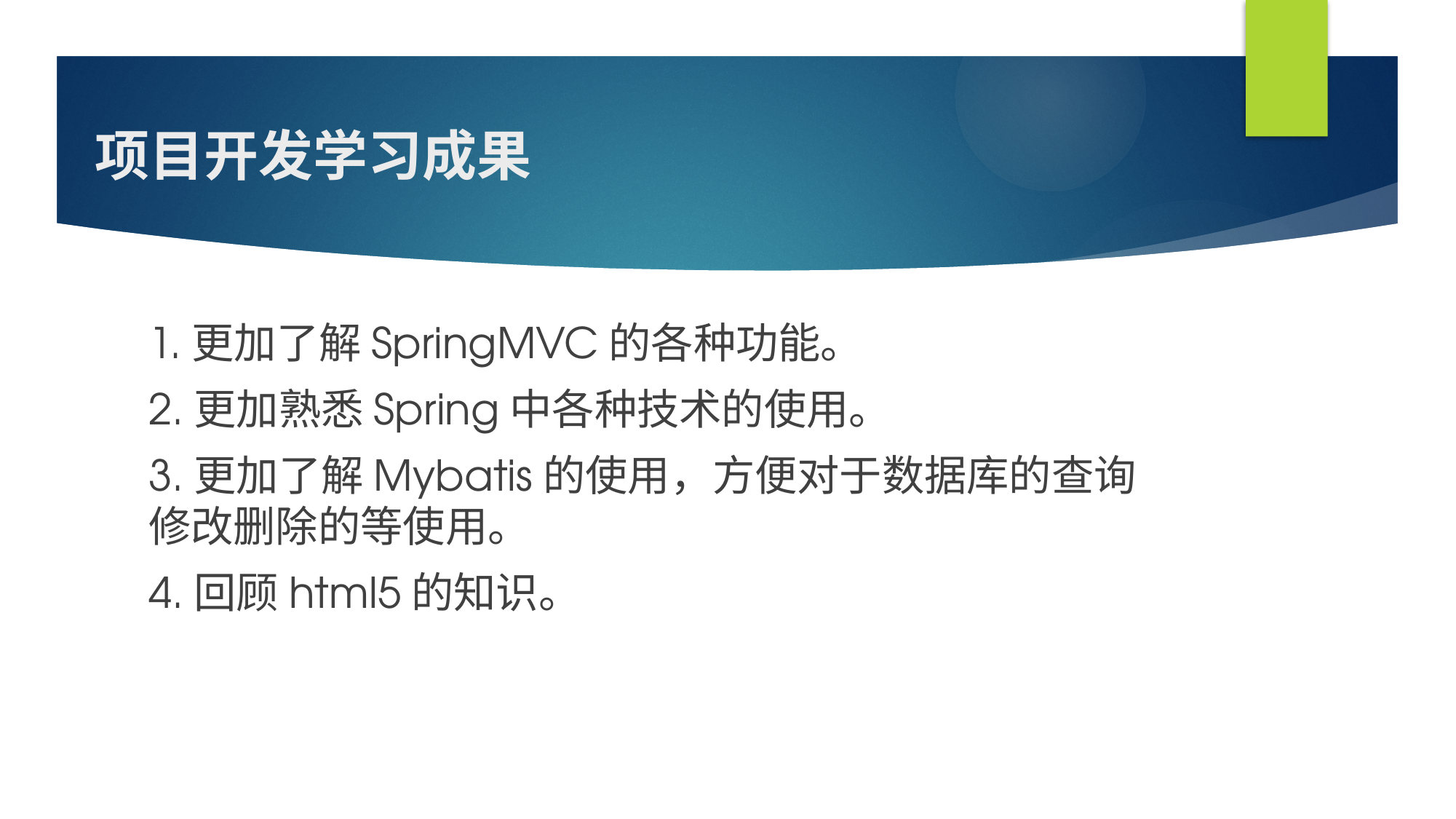

# 项目开发学习成果
1.更加了解SpringMVC的各种功能。
2.更加熟悉Spring中各种技术的使用。
3.更加了解Mybatis的使用，方便对于数据库的查询修改删除的等使用。
4.回顾html5的知识。